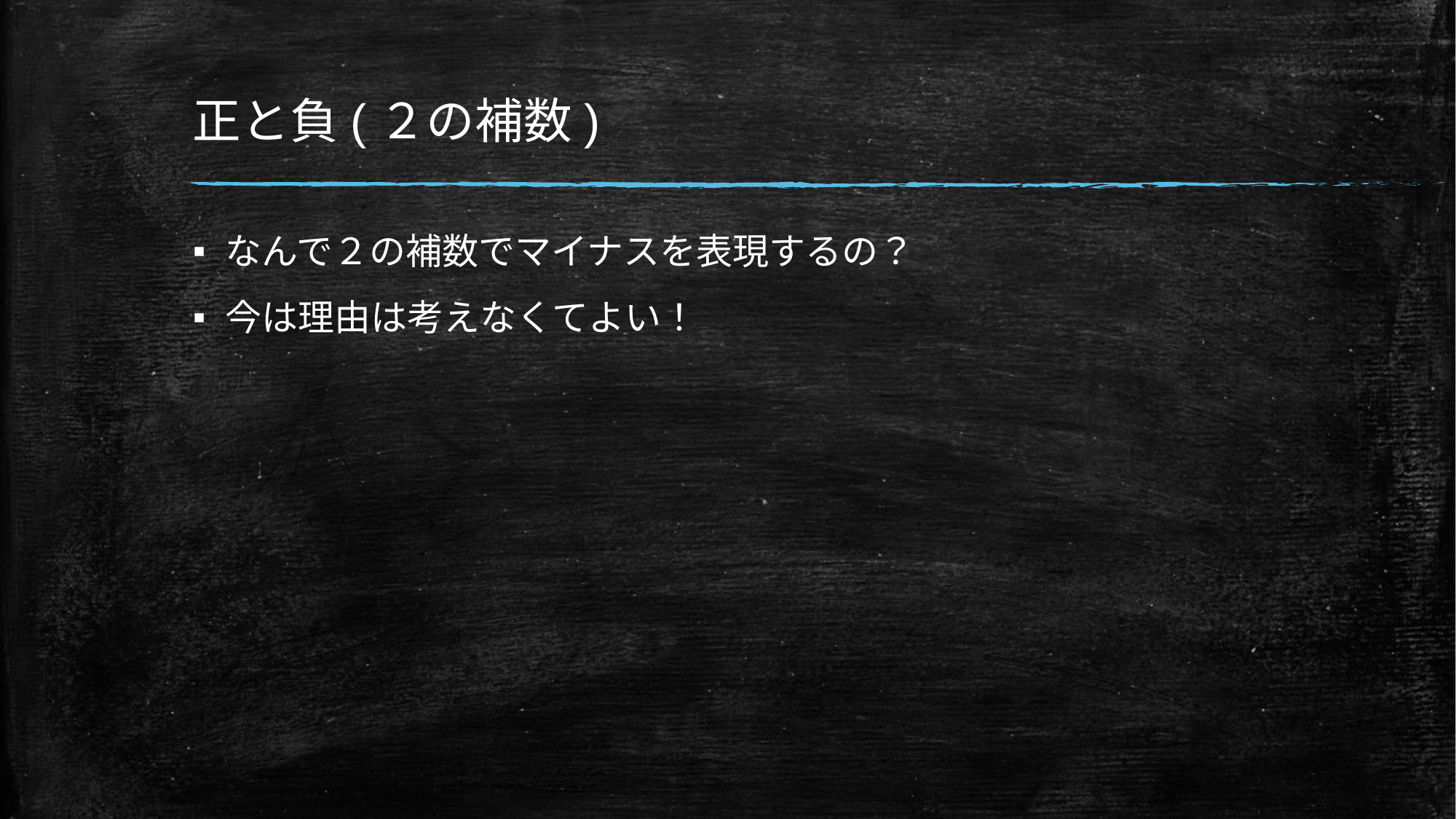

# 正と負(２の補数)
なんで２の補数でマイナスを表現するの？
今は理由は考えなくてよい！